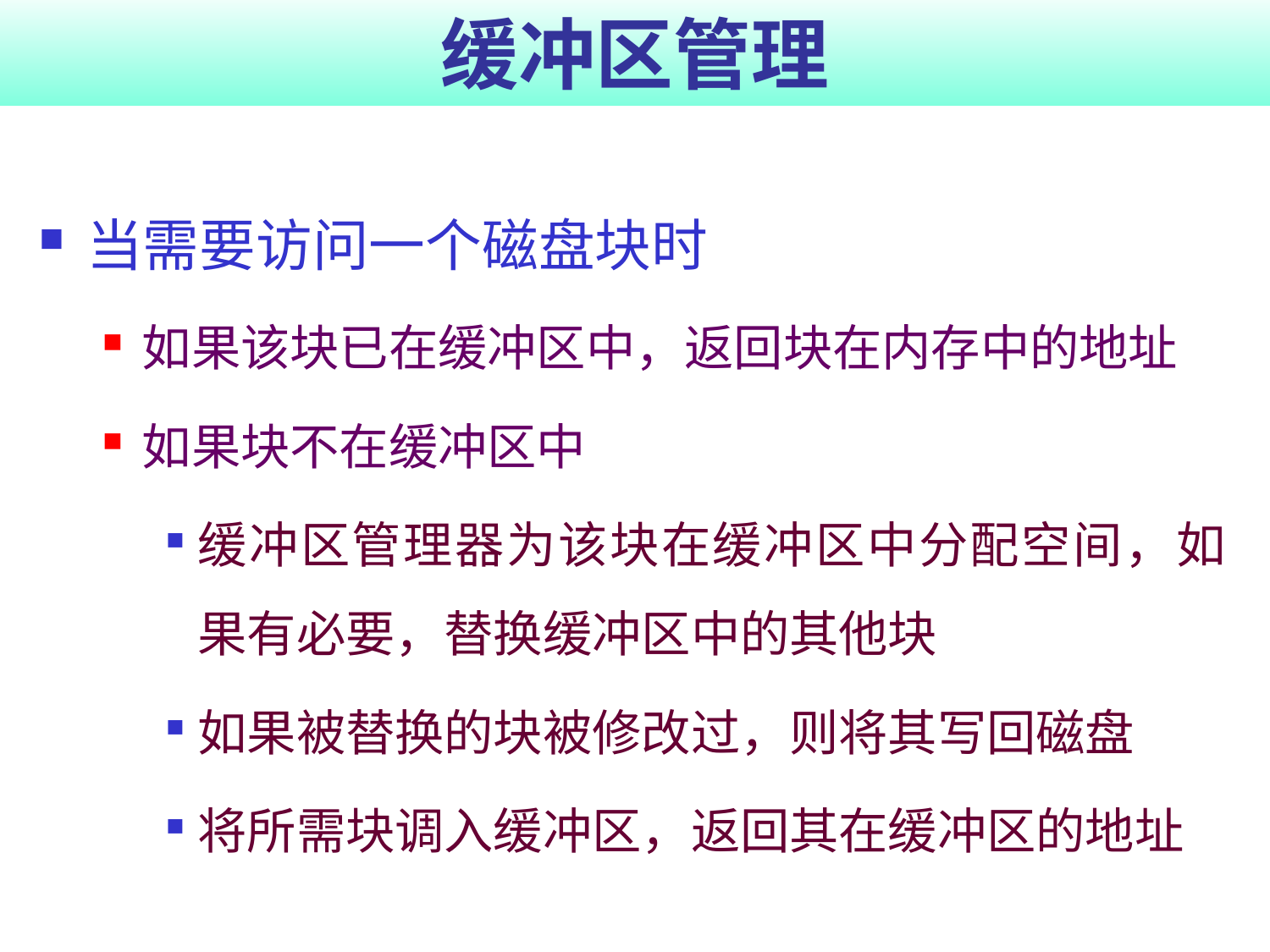

# 缓冲区管理
当需要访问一个磁盘块时
如果该块已在缓冲区中，返回块在内存中的地址
如果块不在缓冲区中
缓冲区管理器为该块在缓冲区中分配空间，如果有必要，替换缓冲区中的其他块
如果被替换的块被修改过，则将其写回磁盘
将所需块调入缓冲区，返回其在缓冲区的地址